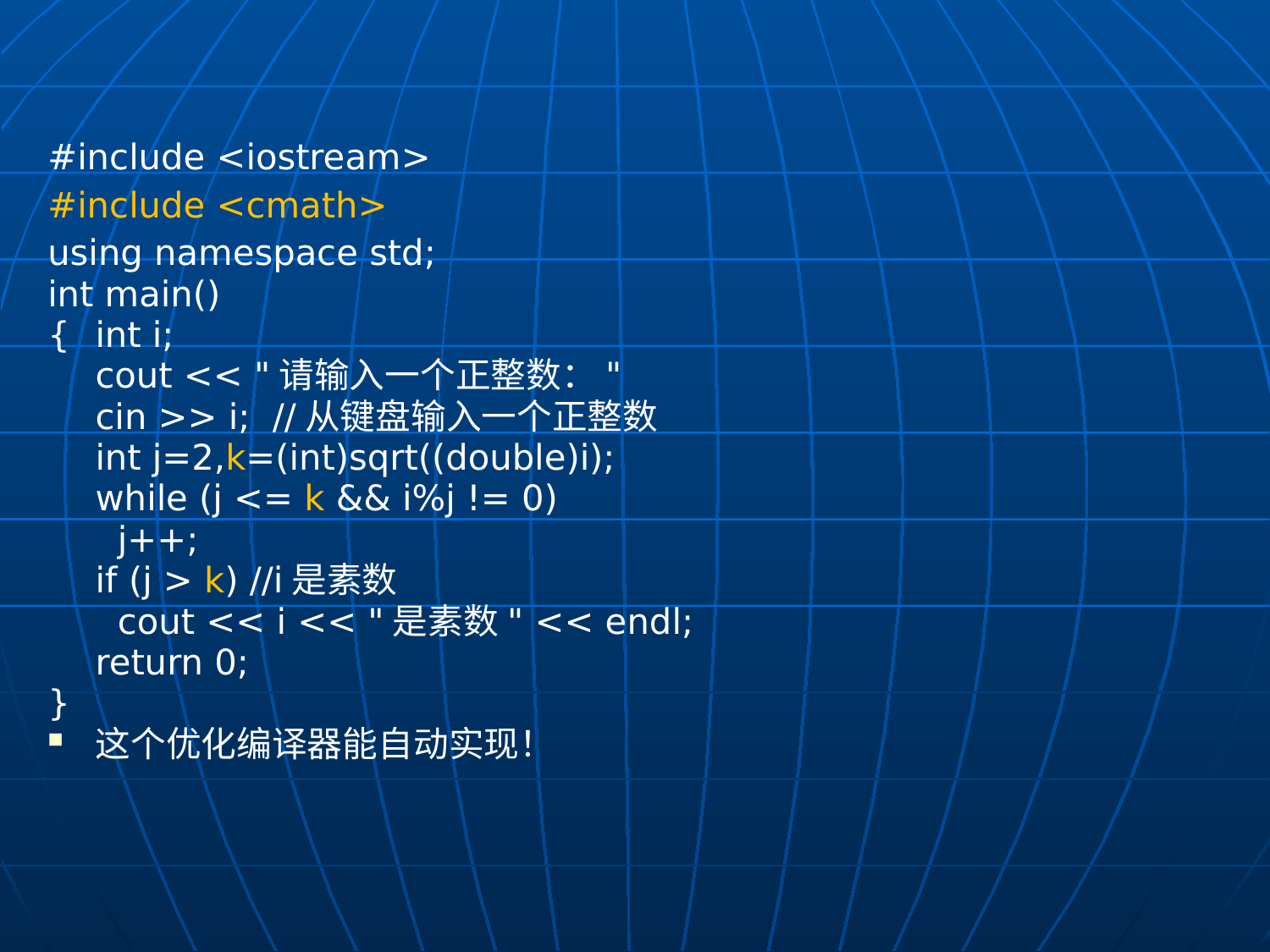

#
#include <iostream>
#include <cmath>
using namespace std;
int main()
{	int i;
	cout << "请输入一个正整数："
	cin >> i;  //从键盘输入一个正整数
	int j=2,k=(int)sqrt((double)i);
	while (j <= k && i%j != 0)
	  j++;
	if (j > k) //i是素数
	  cout << i << "是素数" << endl;
	return 0;
}
这个优化编译器能自动实现！